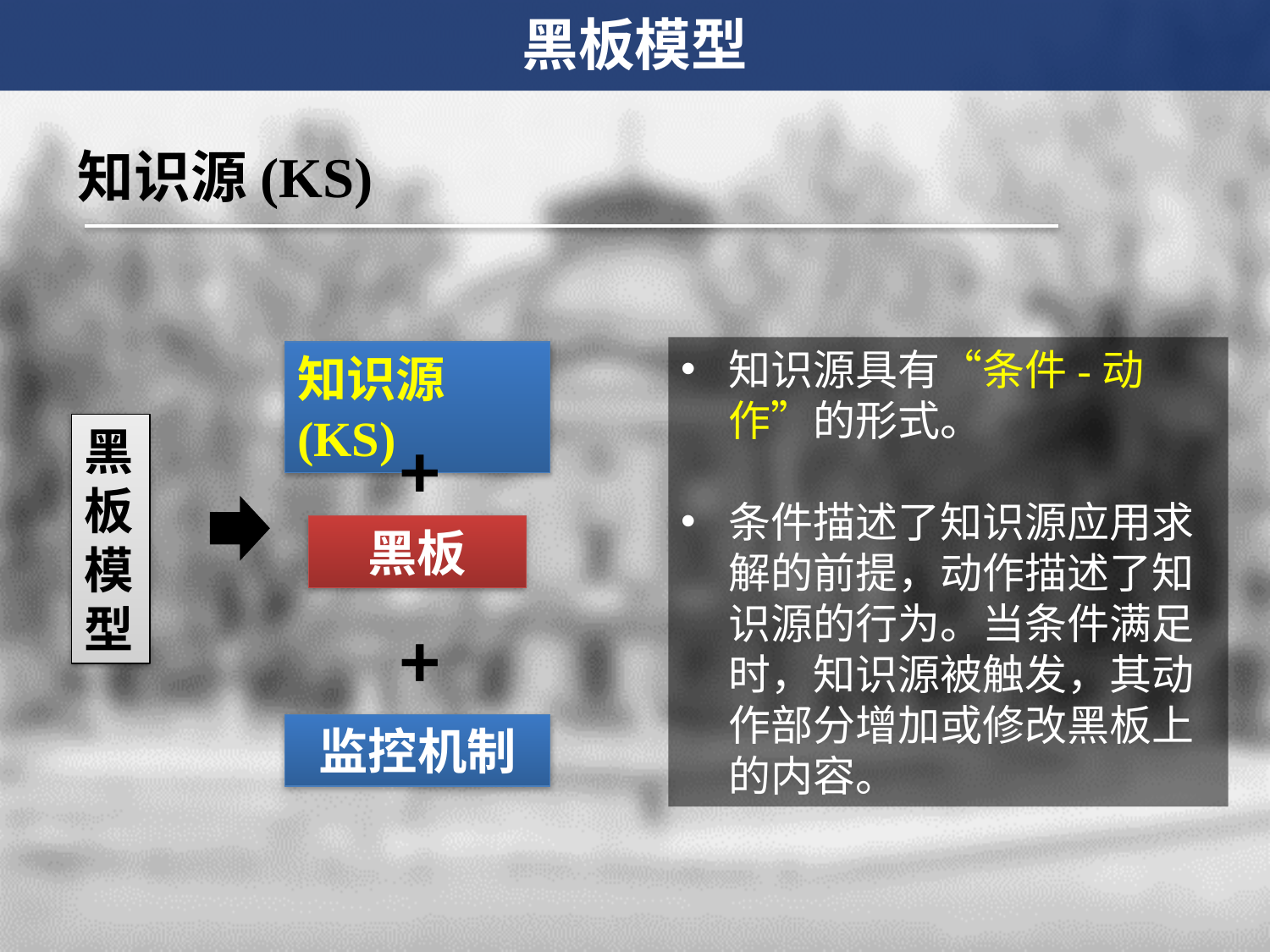

黑板模型
知识源(KS)
知识源具有“条件-动作”的形式。

条件描述了知识源应用求解的前提，动作描述了知识源的行为。当条件满足时，知识源被触发，其动作部分增加或修改黑板上的内容。
知识源(KS)
黑板模型
+

黑板
+
监控机制